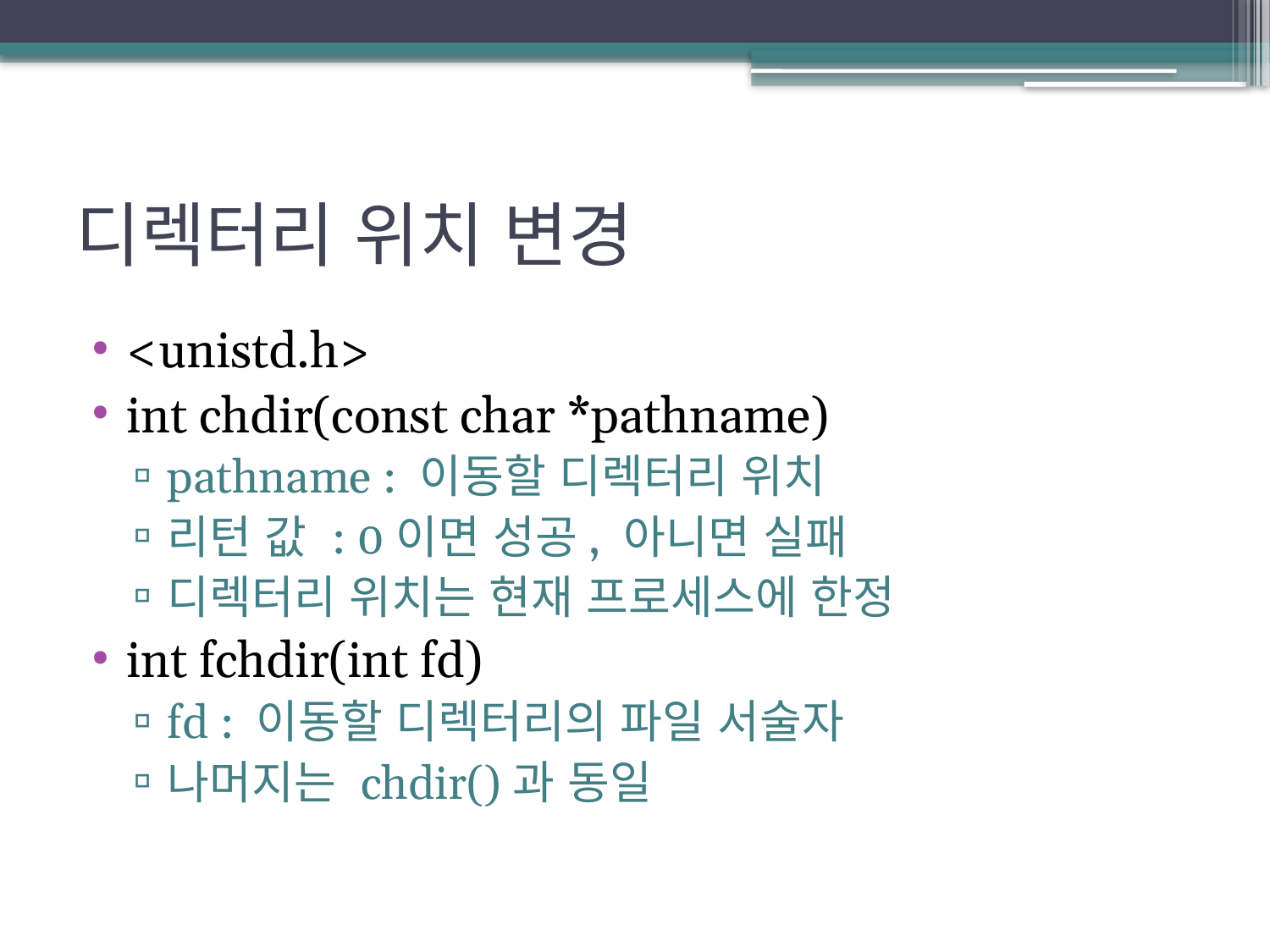

# 디렉터리 위치 변경
<unistd.h>
int chdir(const char *pathname)
pathname : 이동할 디렉터리 위치
리턴 값 : 0이면 성공, 아니면 실패
디렉터리 위치는 현재 프로세스에 한정
int fchdir(int fd)
fd : 이동할 디렉터리의 파일 서술자
나머지는 chdir()과 동일